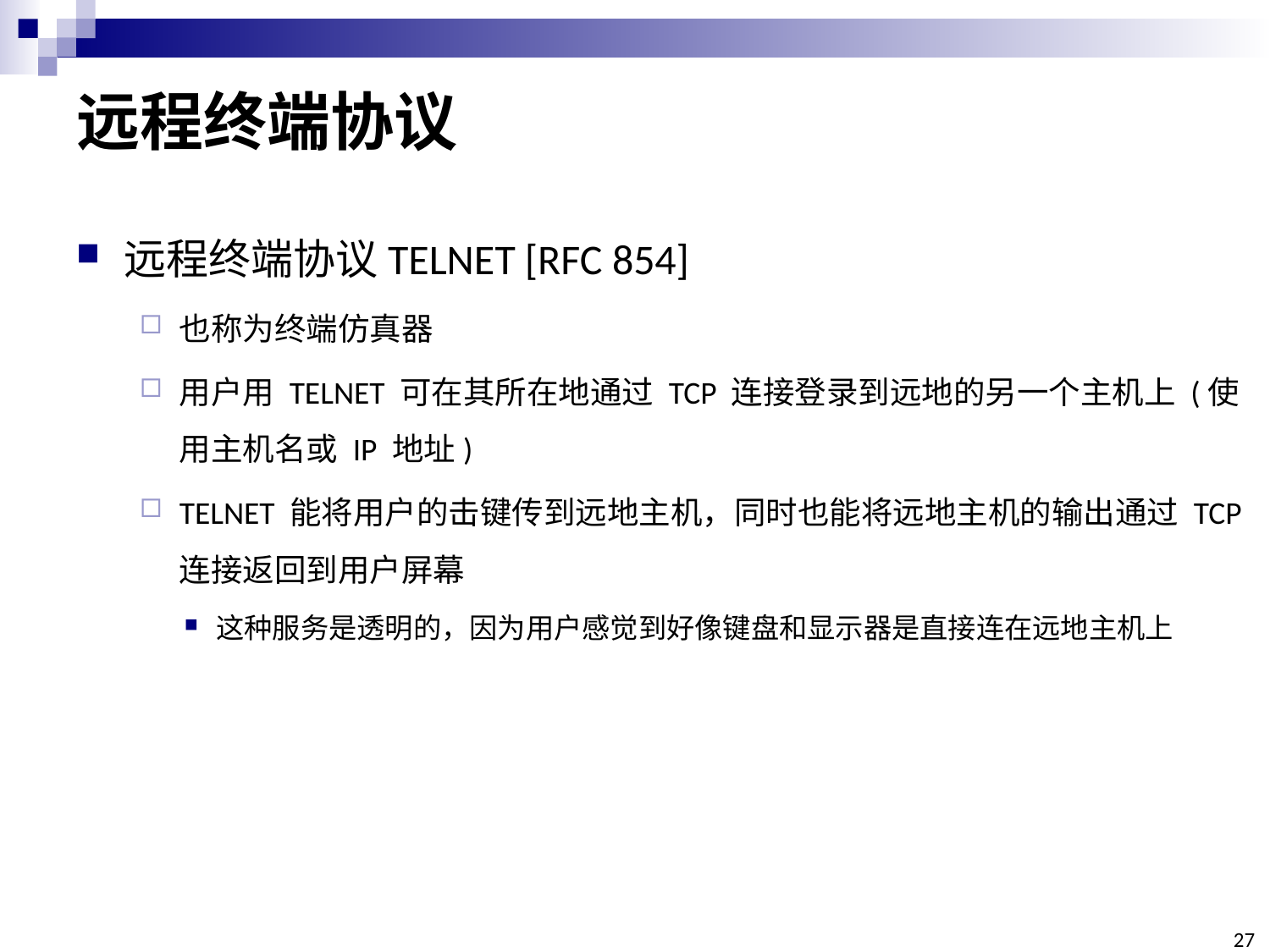

# 远程终端协议
远程终端协议TELNET [RFC 854]
也称为终端仿真器
用户用 TELNET 可在其所在地通过 TCP 连接登录到远地的另一个主机上 (使用主机名或 IP 地址)
TELNET 能将用户的击键传到远地主机，同时也能将远地主机的输出通过 TCP 连接返回到用户屏幕
这种服务是透明的，因为用户感觉到好像键盘和显示器是直接连在远地主机上
27